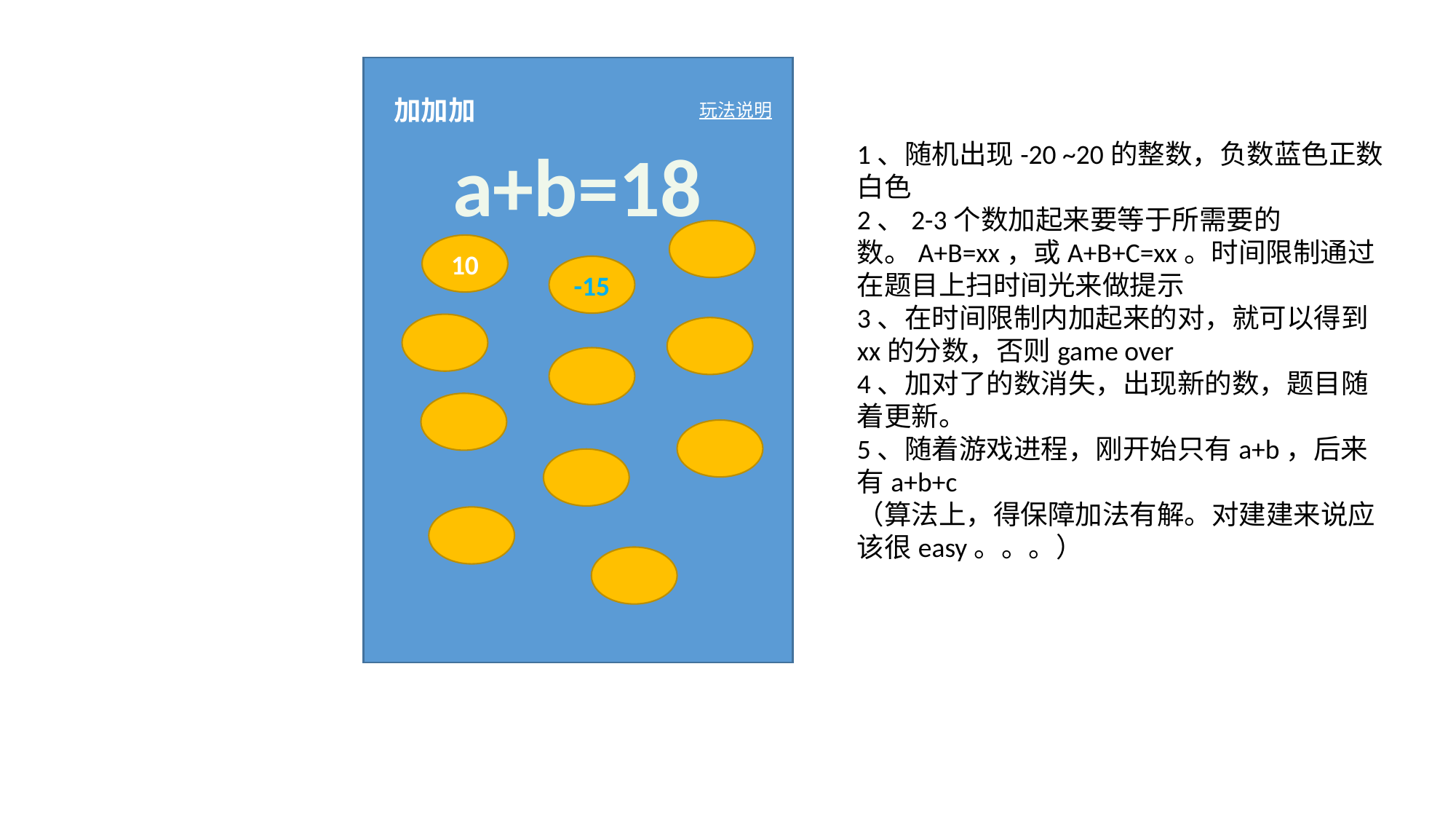

加加加
玩法说明
a+b=18
1、随机出现-20 ~20的整数，负数蓝色正数白色
2、2-3个数加起来要等于所需要的数。A+B=xx，或A+B+C=xx。时间限制通过在题目上扫时间光来做提示
3、在时间限制内加起来的对，就可以得到xx的分数，否则game over
4、加对了的数消失，出现新的数，题目随着更新。
5、随着游戏进程，刚开始只有a+b，后来有a+b+c
（算法上，得保障加法有解。对建建来说应该很easy。。。）

10
-15